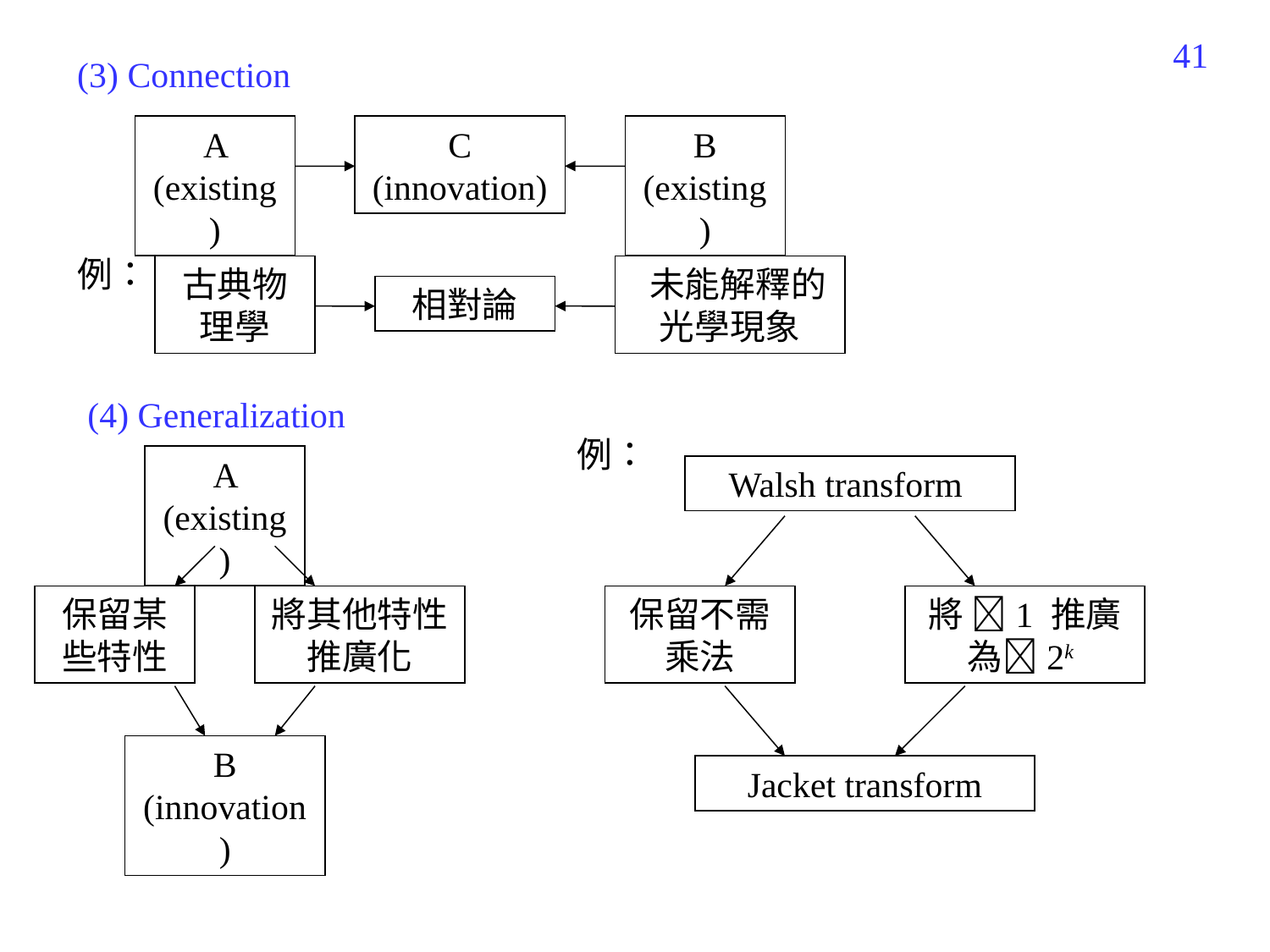

41
(3) Connection
A (existing)
C (innovation)
B (existing)

例：
古典物理學
 未能解釋的光學現象
相對論

(4) Generalization
例：
A (existing)
Walsh transform

保留某些特性
將其他特性推廣化
保留不需乘法
將 ±1 推廣為±2k

B (innovation)
Jacket transform